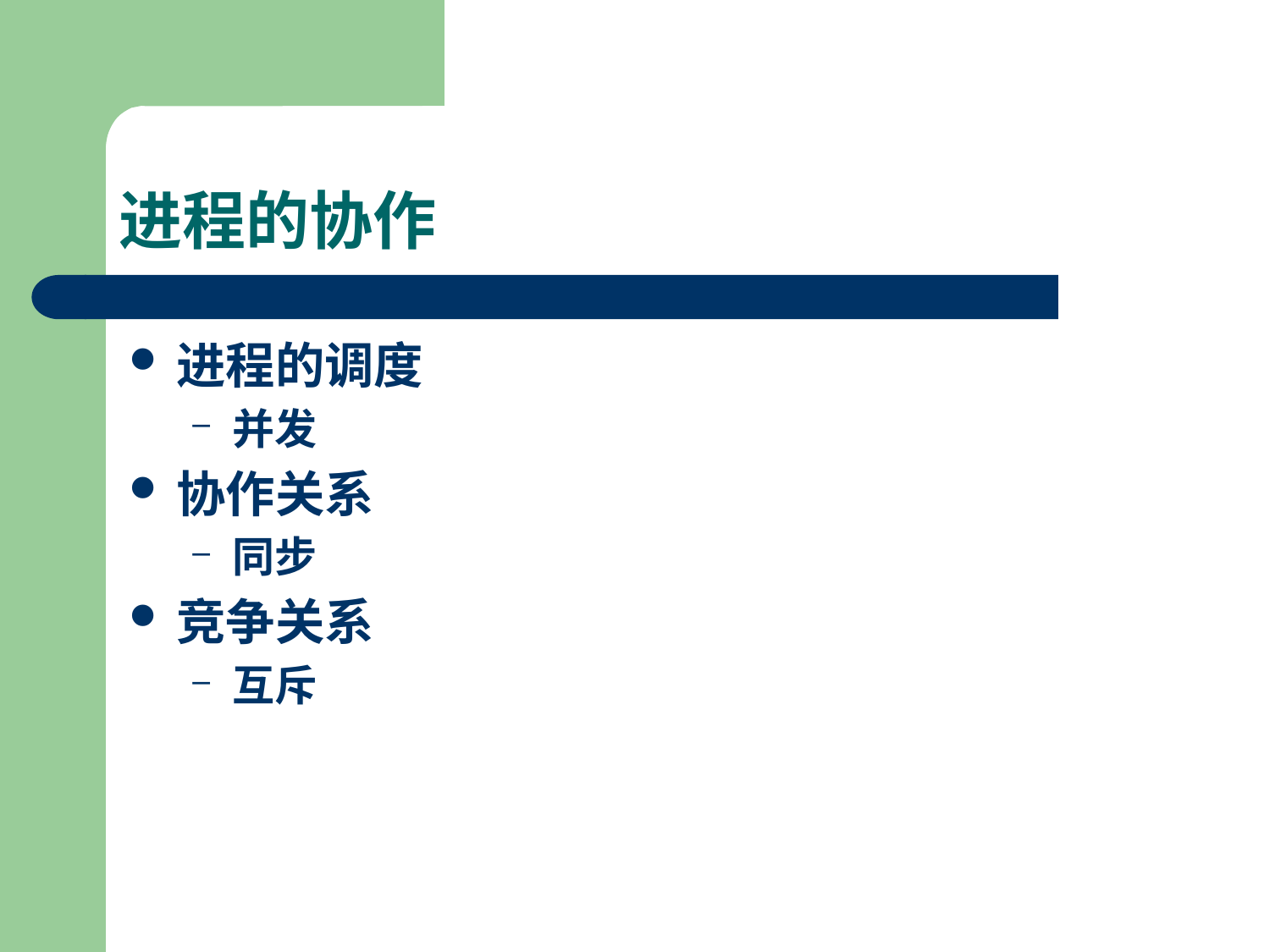

# 进程的协作
进程的调度
并发
协作关系
同步
竞争关系
互斥